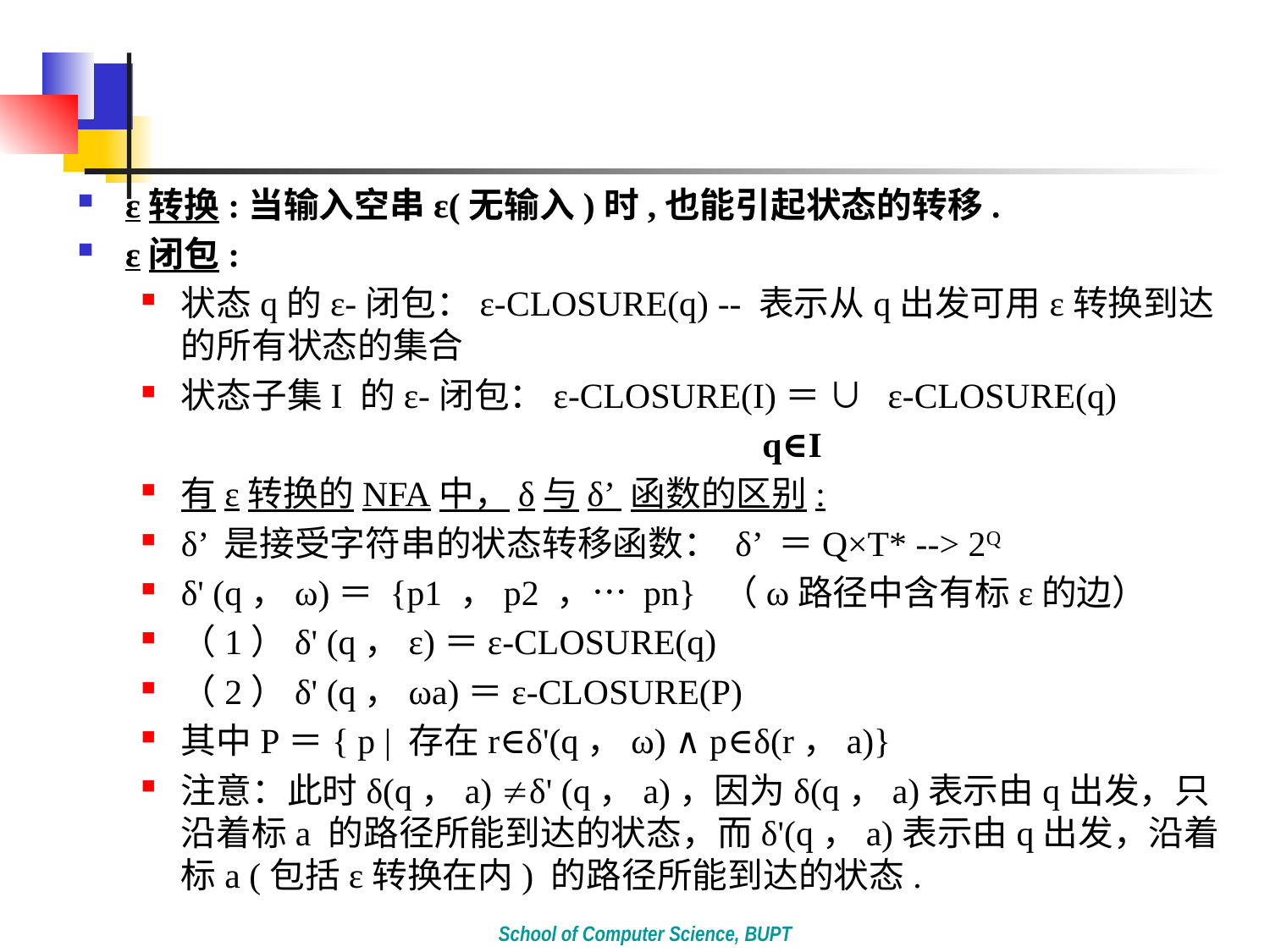

#
ε转换:当输入空串ε(无输入)时,也能引起状态的转移.
ε闭包:
状态q的ε-闭包：ε-CLOSURE(q) -- 表示从q出发可用ε转换到达的所有状态的集合
状态子集I 的ε-闭包：ε-CLOSURE(I)＝ ∪  ε-CLOSURE(q)
                                                                             q∈I
有ε转换的NFA中，δ与δ’ 函数的区别:
δ’ 是接受字符串的状态转移函数： δ’ ＝Q×T* --> 2Q
δ' (q，ω)＝ {p1 ，p2 ，… pn}  （ω路径中含有标ε的边）
（1）δ' (q，ε)＝ε-CLOSURE(q)
（2）δ' (q，ωa)＝ε-CLOSURE(P)
其中P＝{ p | 存在r∈δ'(q，ω) ∧ p∈δ(r，a)}
注意：此时δ(q，a) ≠δ' (q，a)，因为δ(q，a)表示由q出发，只沿着标a 的路径所能到达的状态，而δ'(q，a)表示由q出发，沿着标a (包括ε转换在内) 的路径所能到达的状态.

School of Computer Science, BUPT
17